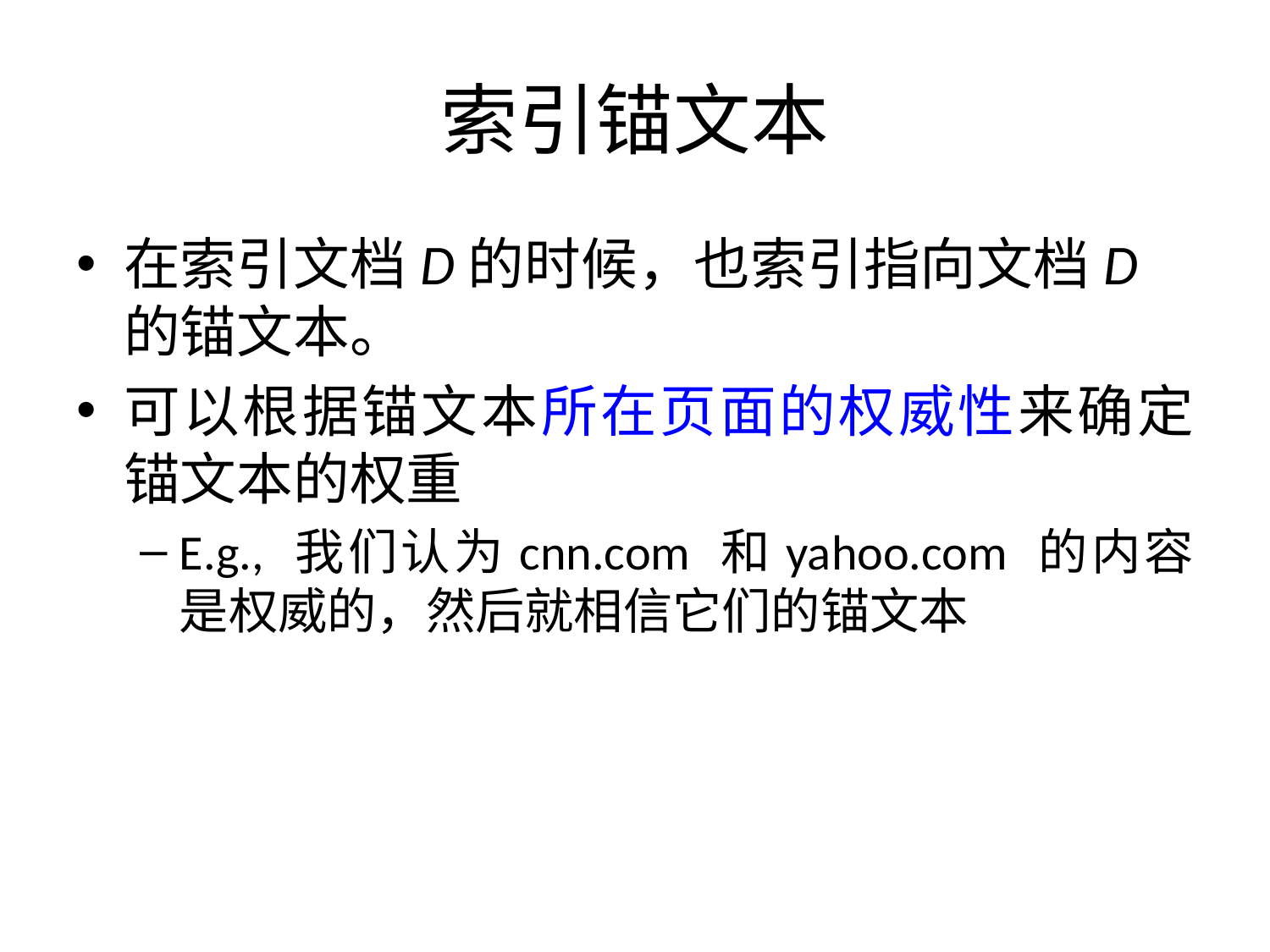

# 索引锚文本
在索引文档D的时候，也索引指向文档D的锚文本。
可以根据锚文本所在页面的权威性来确定锚文本的权重
E.g., 我们认为cnn.com 和yahoo.com 的内容是权威的，然后就相信它们的锚文本